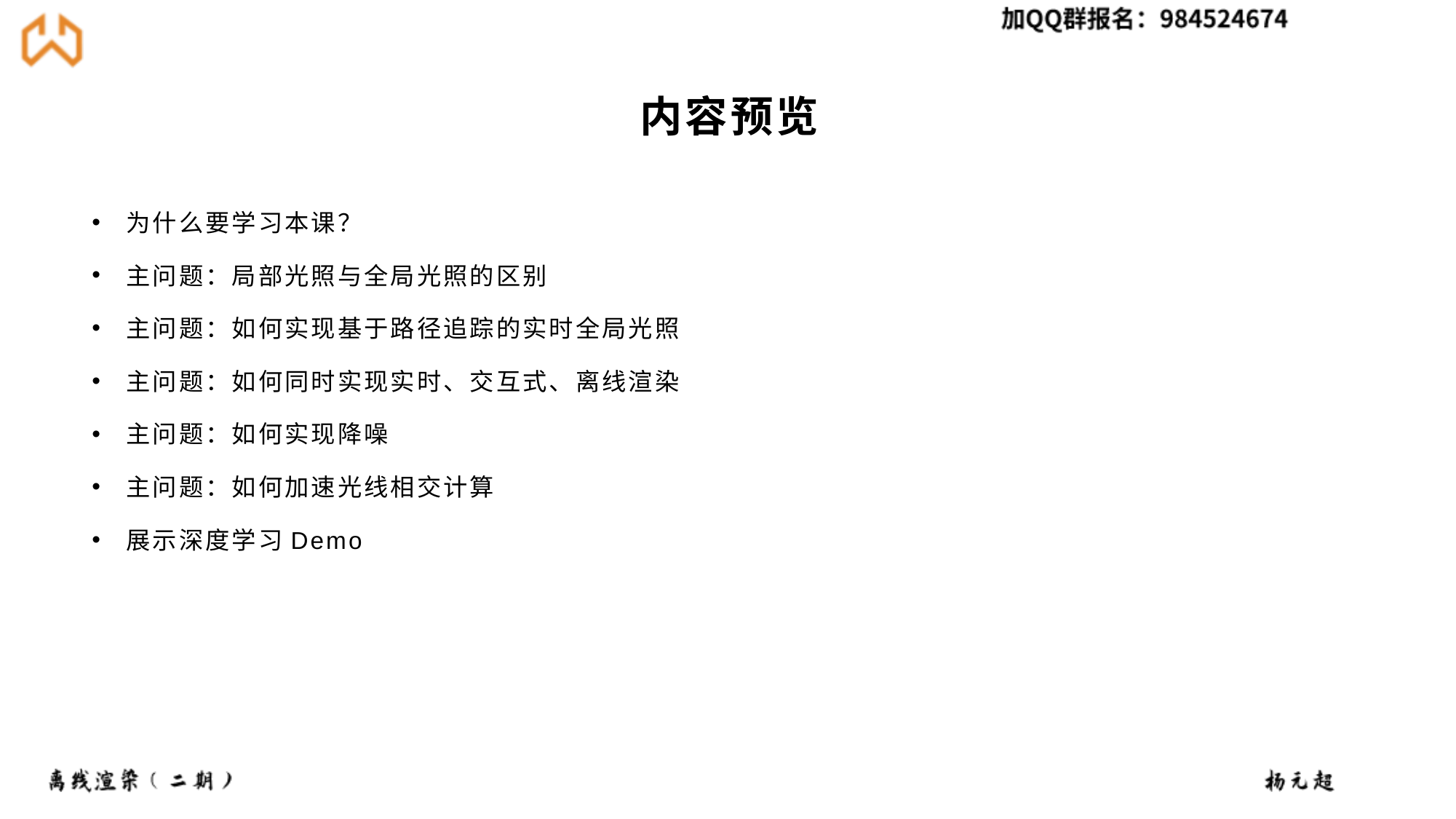

# 内容预览
为什么要学习本课？
主问题：局部光照与全局光照的区别
主问题：如何实现基于路径追踪的实时全局光照
主问题：如何同时实现实时、交互式、离线渲染
主问题：如何实现降噪
主问题：如何加速光线相交计算
展示深度学习Demo